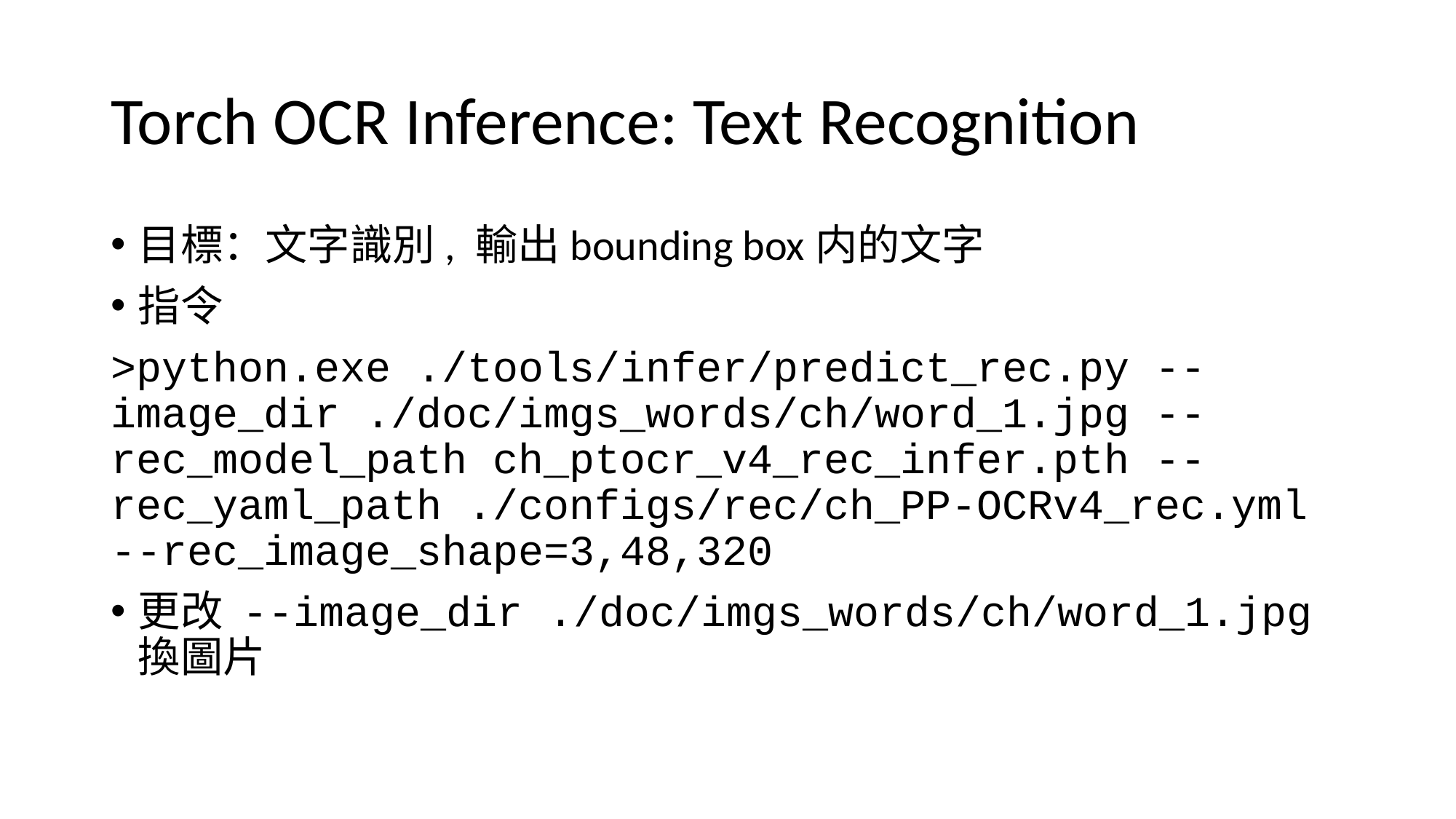

# Torch OCR Inference: Text Recognition
目標：文字識別, 輸出bounding box内的文字
指令
>python.exe ./tools/infer/predict_rec.py --image_dir ./doc/imgs_words/ch/word_1.jpg --rec_model_path ch_ptocr_v4_rec_infer.pth --rec_yaml_path ./configs/rec/ch_PP-OCRv4_rec.yml --rec_image_shape=3,48,320
更改 --image_dir ./doc/imgs_words/ch/word_1.jpg  換圖片